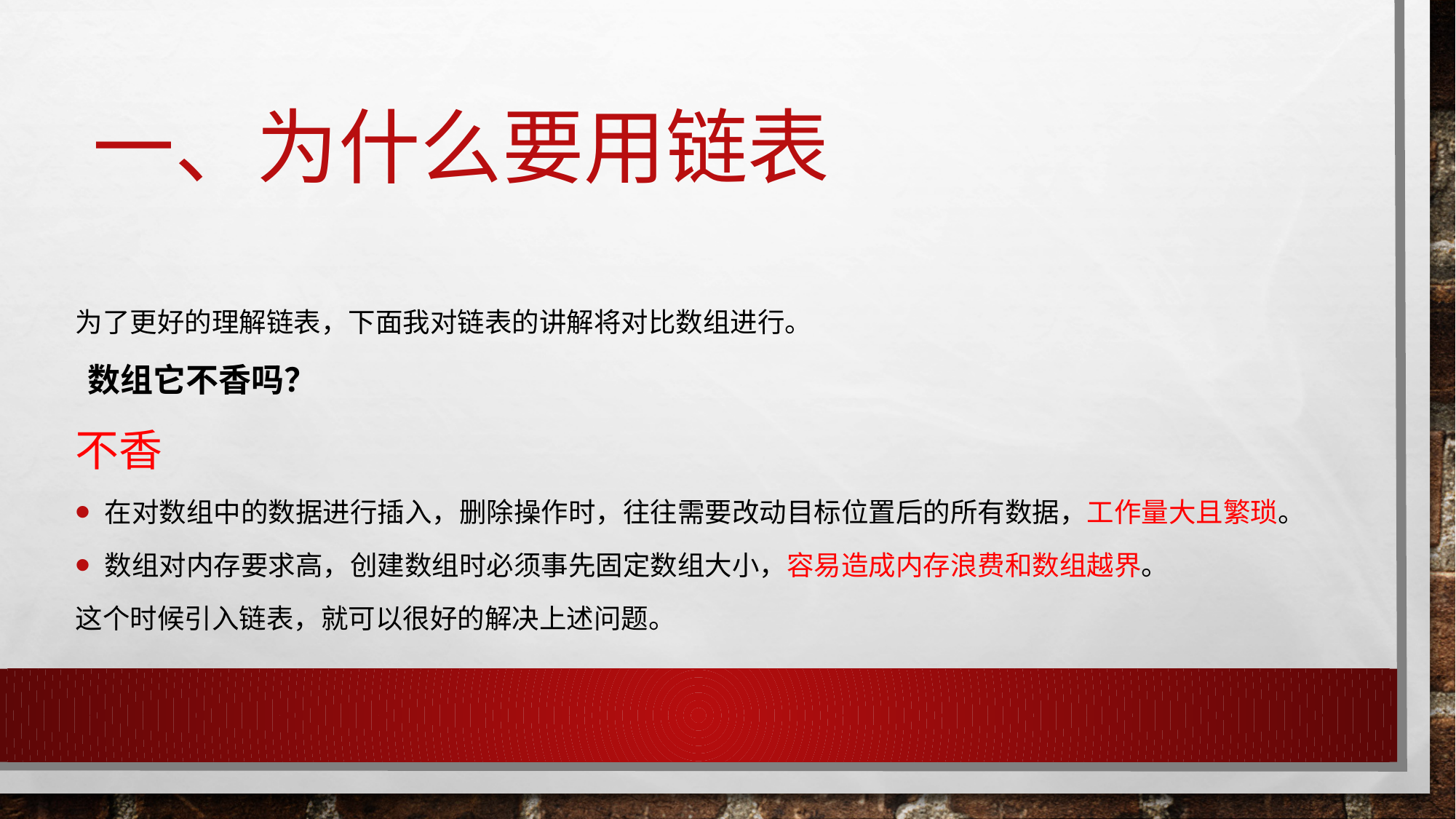

# 一、为什么要用链表

为了更好的理解链表，下面我对链表的讲解将对比数组进行。
 数组它不香吗？
不香
在对数组中的数据进行插入，删除操作时，往往需要改动目标位置后的所有数据，工作量大且繁琐。
数组对内存要求高，创建数组时必须事先固定数组大小，容易造成内存浪费和数组越界。
这个时候引入链表，就可以很好的解决上述问题。